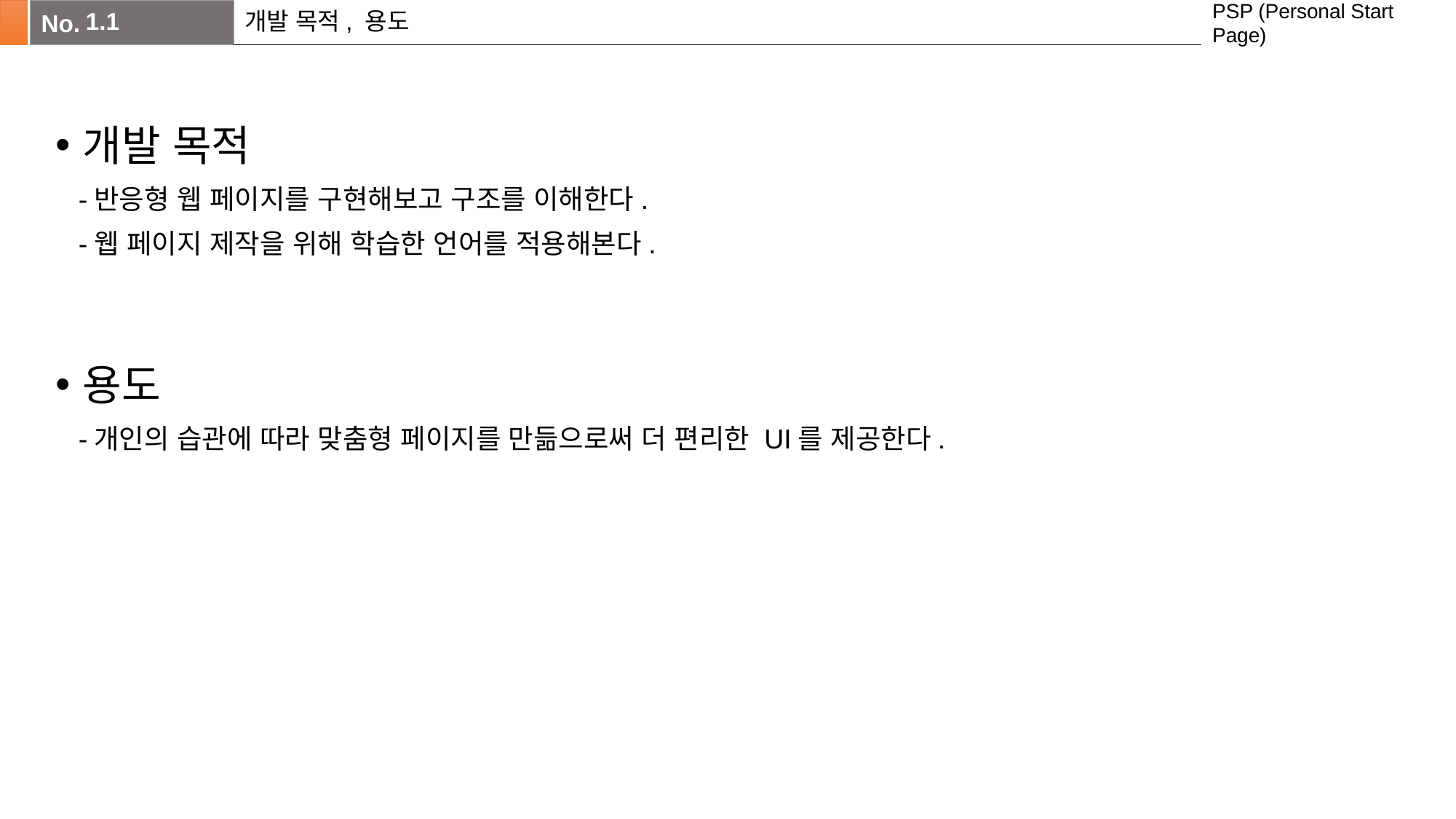

1.1
개발 목적, 용도
개발 목적
   -반응형 웹 페이지를 구현해보고 구조를 이해한다.
   -웹 페이지 제작을 위해 학습한 언어를 적용해본다.

용도
   -개인의 습관에 따라 맞춤형 페이지를 만듦으로써 더 편리한 UI를 제공한다.